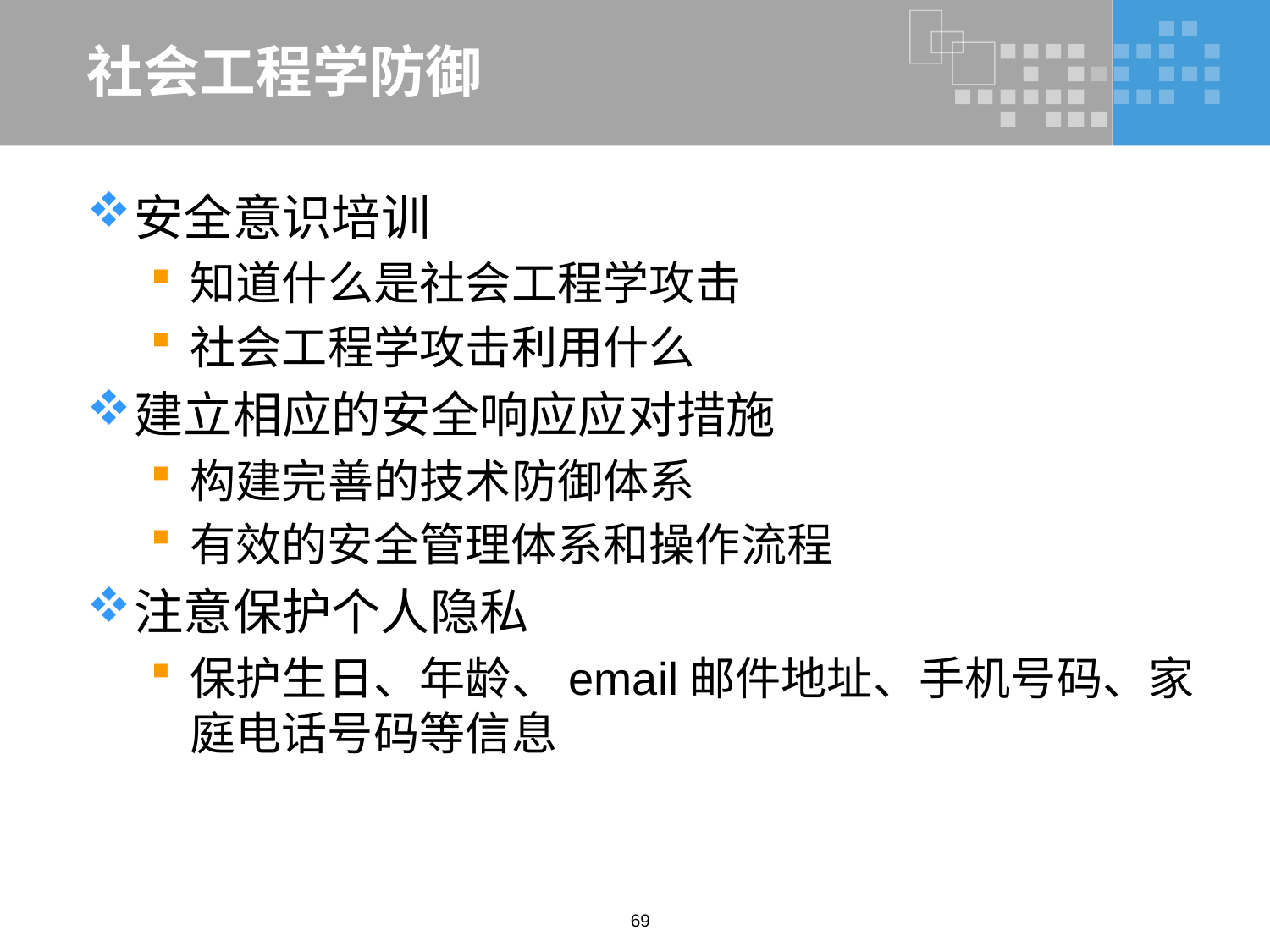

# 社会工程学防御
安全意识培训
知道什么是社会工程学攻击
社会工程学攻击利用什么
建立相应的安全响应应对措施
构建完善的技术防御体系
有效的安全管理体系和操作流程
注意保护个人隐私
保护生日、年龄、email邮件地址、手机号码、家庭电话号码等信息

69